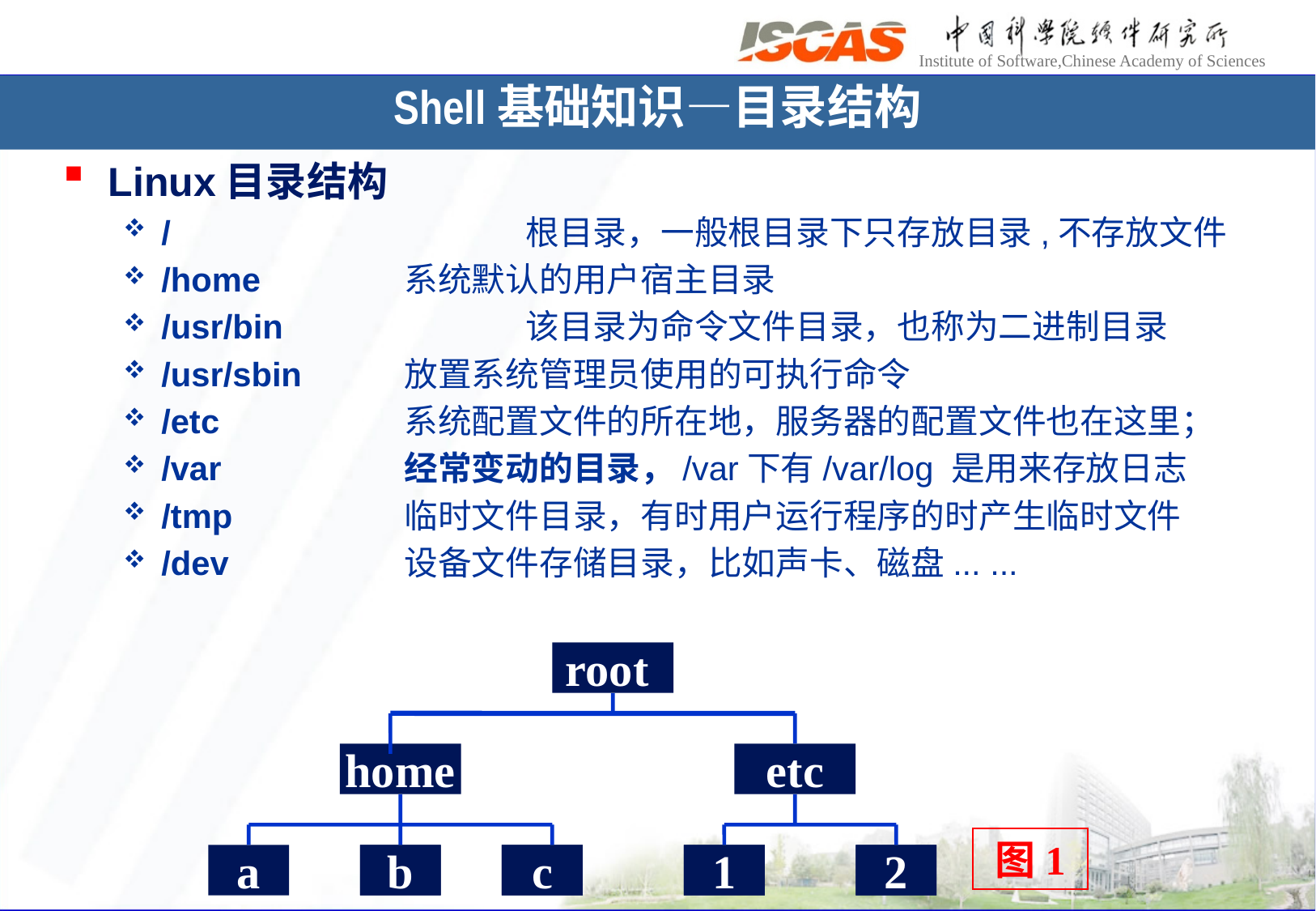

# Shell基础知识—目录结构
Linux目录结构
/ 			根目录，一般根目录下只存放目录,不存放文件
/home		系统默认的用户宿主目录
/usr/bin		该目录为命令文件目录，也称为二进制目录
/usr/sbin	放置系统管理员使用的可执行命令
/etc		系统配置文件的所在地，服务器的配置文件也在这里；
/var		经常变动的目录，/var下有/var/log 是用来存放日志
/tmp		临时文件目录，有时用户运行程序的时产生临时文件
/dev		设备文件存储目录，比如声卡、磁盘... ...

root

home
etc

图1
a

b

c

1

2